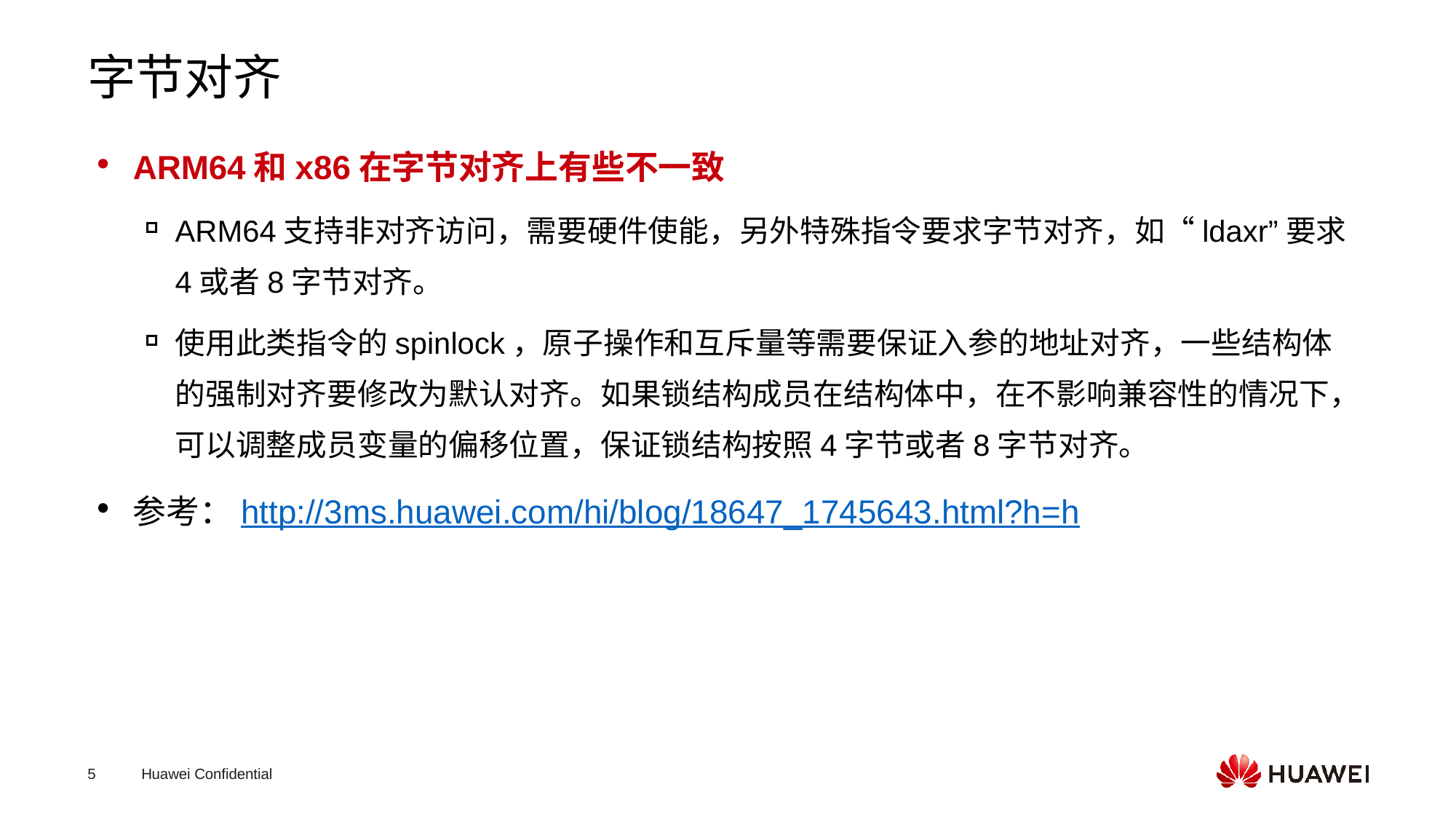

# 字节对齐
ARM64和x86在字节对齐上有些不一致
ARM64支持非对齐访问，需要硬件使能，另外特殊指令要求字节对齐，如“ldaxr”要求4或者8字节对齐。
使用此类指令的spinlock，原子操作和互斥量等需要保证入参的地址对齐，一些结构体的强制对齐要修改为默认对齐。如果锁结构成员在结构体中，在不影响兼容性的情况下，可以调整成员变量的偏移位置，保证锁结构按照4字节或者8字节对齐。
参考：http://3ms.huawei.com/hi/blog/18647_1745643.html?h=h